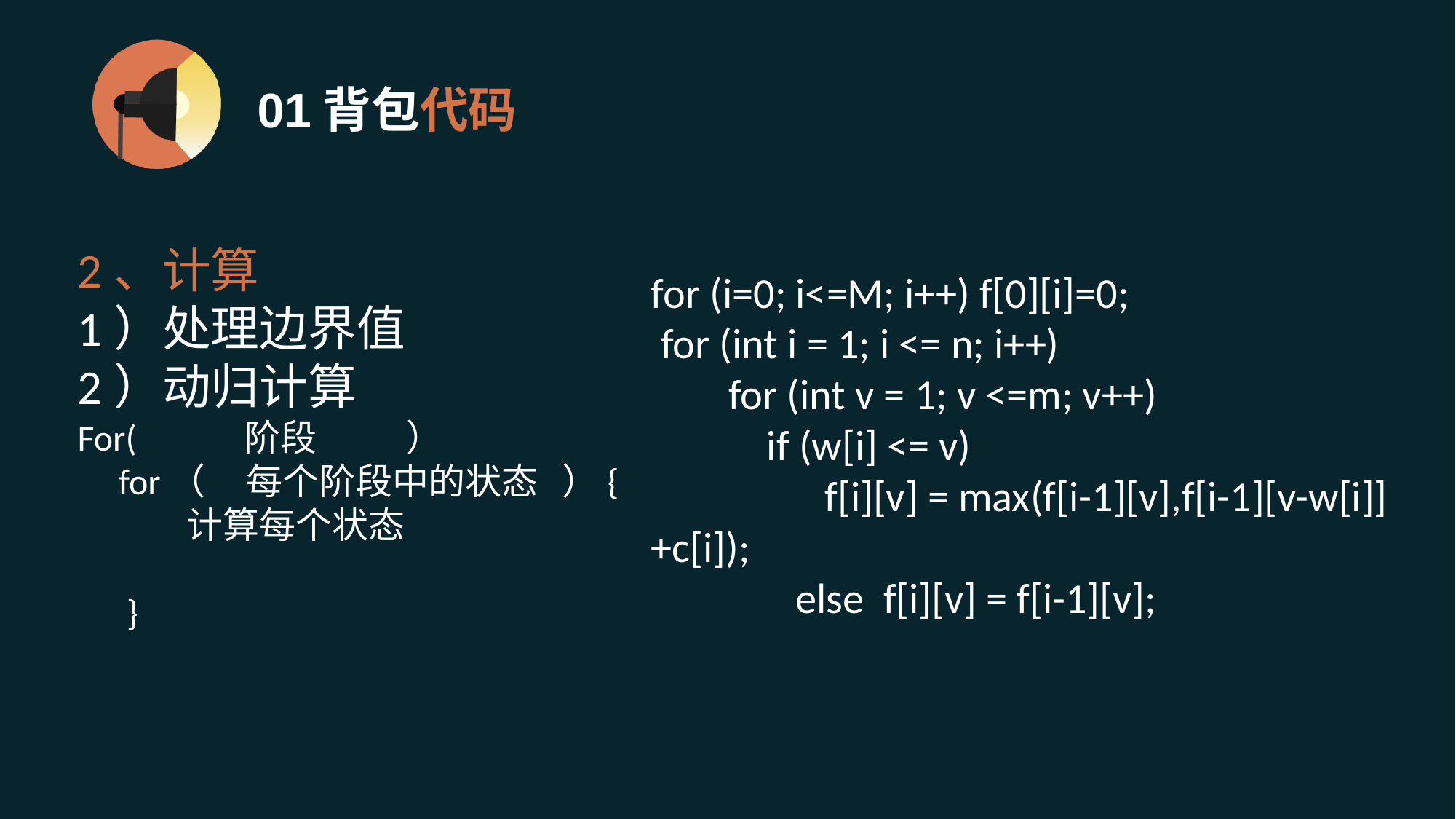

# 01背包代码
2、计算
1）处理边界值
2）动归计算
For(            阶段           ）
     for（     每个阶段中的状态   ）{
	计算每个状态

      }

for (i=0; i<=M; i++) f[0][i]=0;
 for (int i = 1; i <= n; i++)
        for (int v = 1; v <=m; v++)
            if (w[i] <= v)
                  f[i][v] = max(f[i-1][v],f[i-1][v-w[i]]+c[i]);
               else  f[i][v] = f[i-1][v];